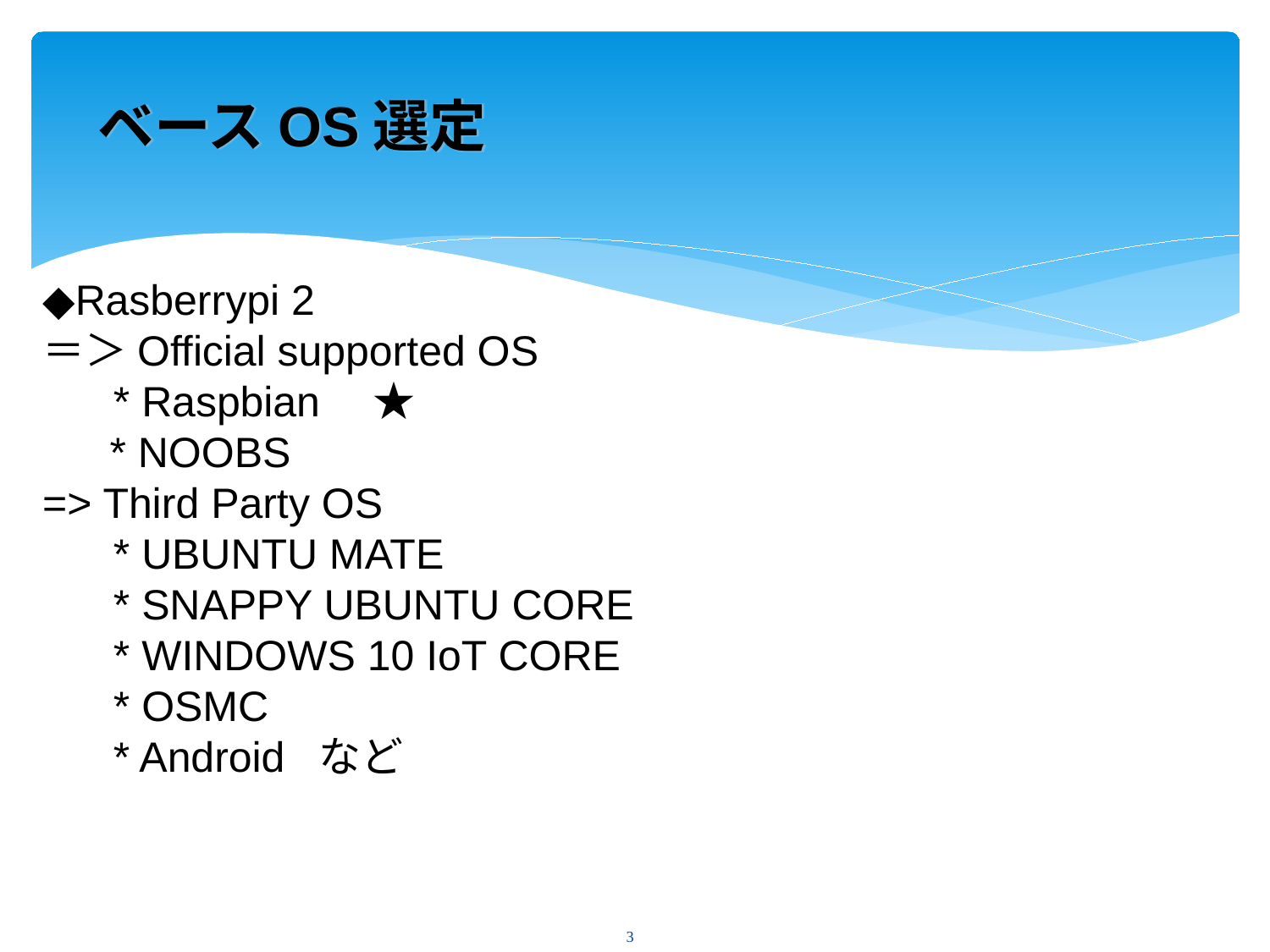

ベースOS選定
# ◆Rasberrypi 2 ＝＞Official supported OS * Raspbian　★ * NOOBS => Third Party OS * UBUNTU MATE * SNAPPY UBUNTU CORE * WINDOWS 10 IoT CORE * OSMC * Android  など
3